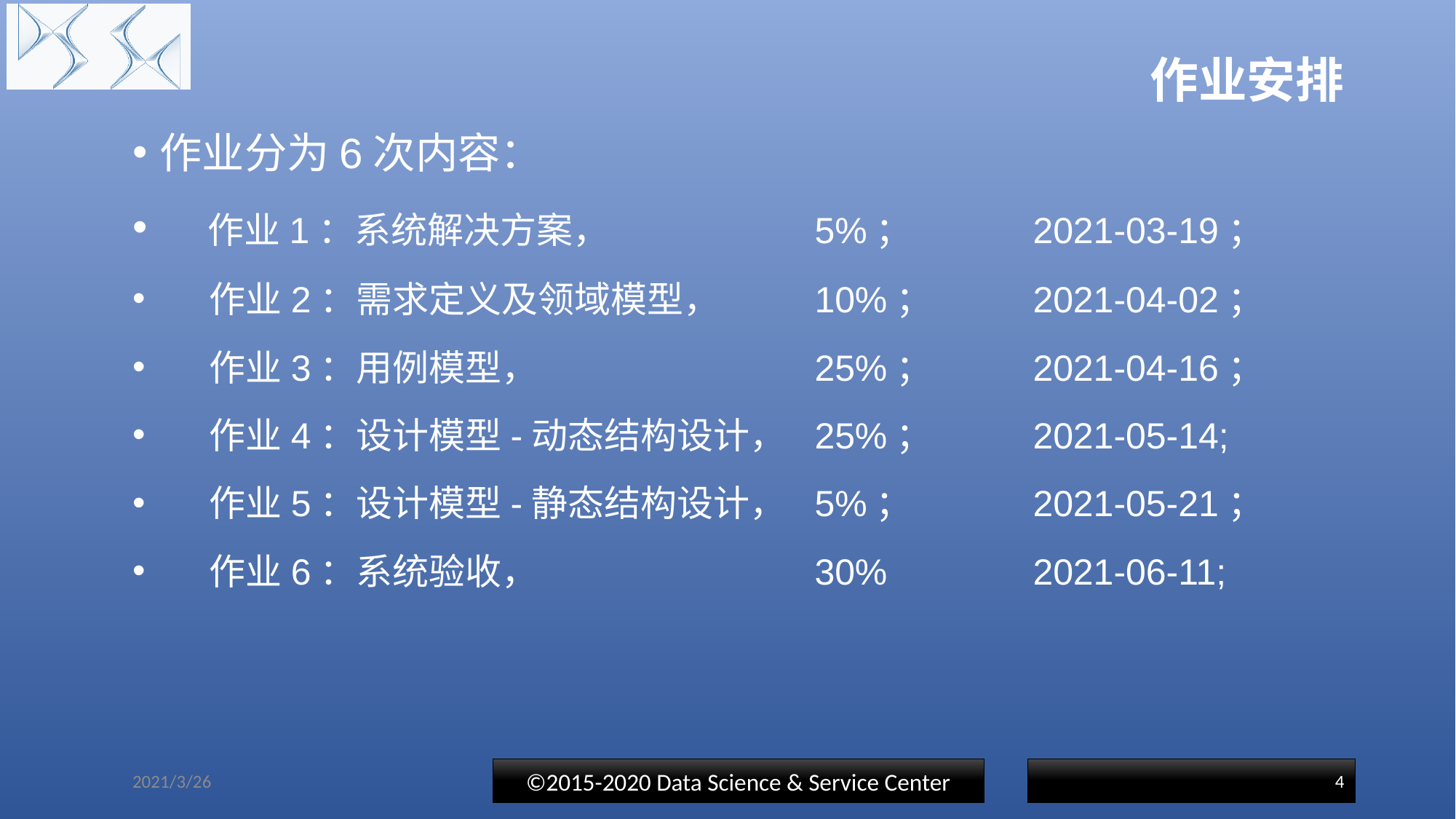

# 作业安排
作业分为6次内容：
    作业1：系统解决方案，		5%；		2021-03-19；
     作业2：需求定义及领域模型，	10%；	2021-04-02；
     作业3：用例模型，			25%；	2021-04-16；
     作业4：设计模型-动态结构设计，	25%；	2021-05-14;
     作业5：设计模型-静态结构设计，	5%；		2021-05-21；
     作业6：系统验收，			30%		2021-06-11;
2021/3/26
©2015-2020 Data Science & Service Center
4